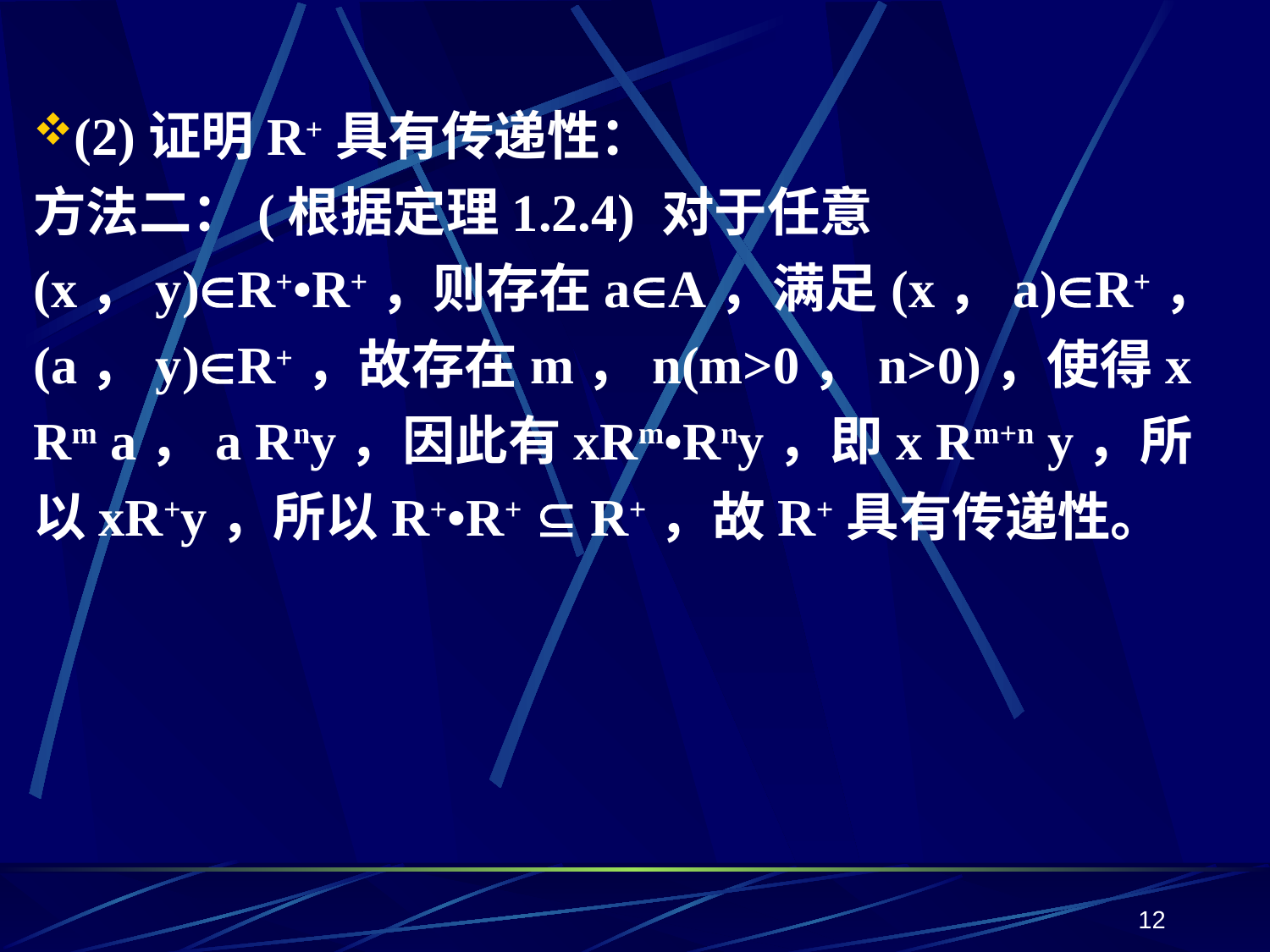

(2)证明R+具有传递性：
方法二：(根据定理1.2.4) 对于任意(x，y)∈R+•R+，则存在a∈A，满足(x，a)∈R+，(a，y)∈R+，故存在m，n(m>0，n>0)，使得x Rm a，a Rny，因此有xRm•Rny，即x Rm+n y，所以xR+y，所以R+•R+ ⊆ R+，故R+具有传递性。

12